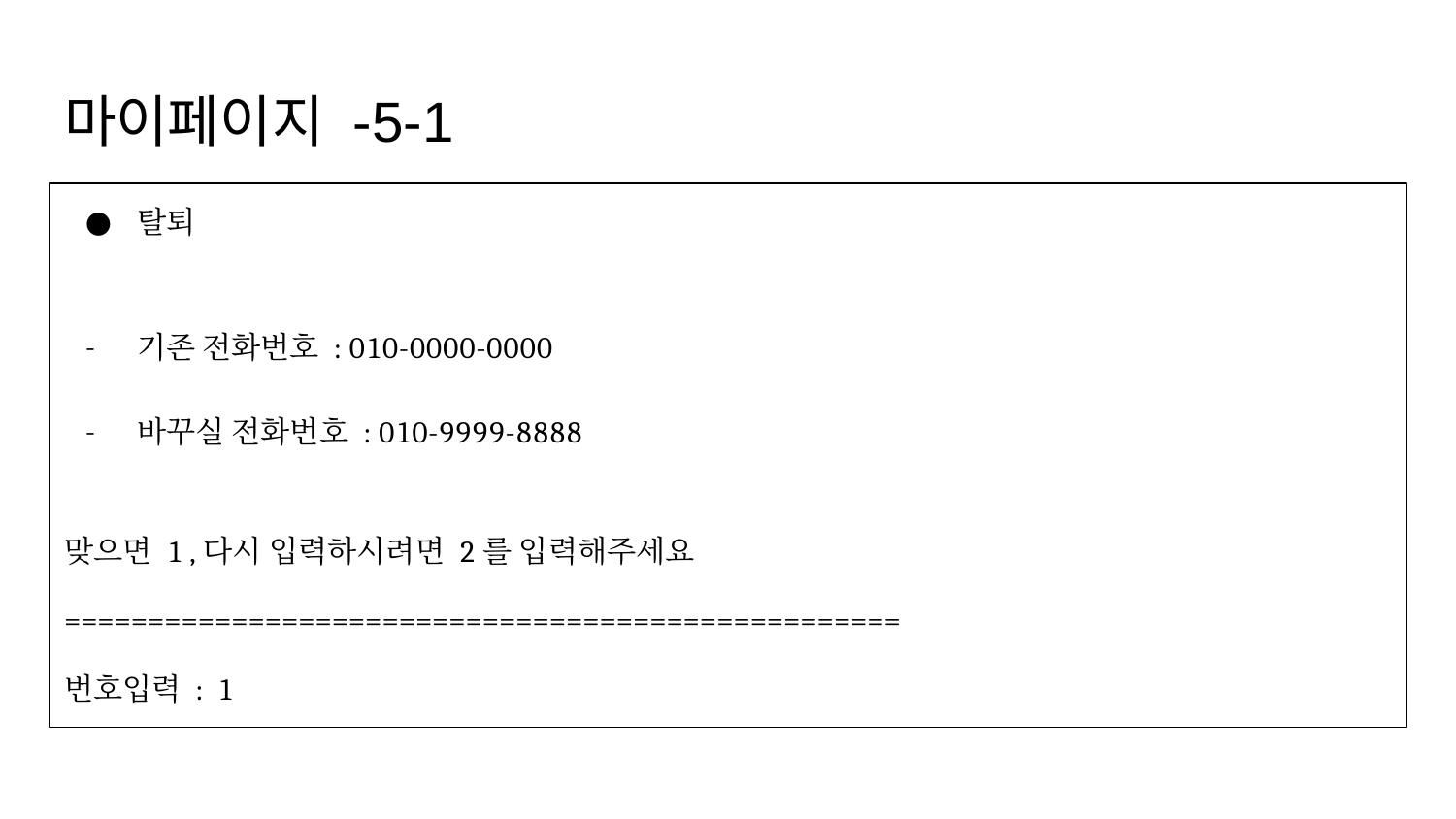

# 마이페이지 -5-1
탈퇴

기존 전화번호 : 010-0000-0000

바꾸실 전화번호 : 010-9999-8888

맞으면 1 ,다시 입력하시려면 2를 입력해주세요
==================================================
번호입력 :  1